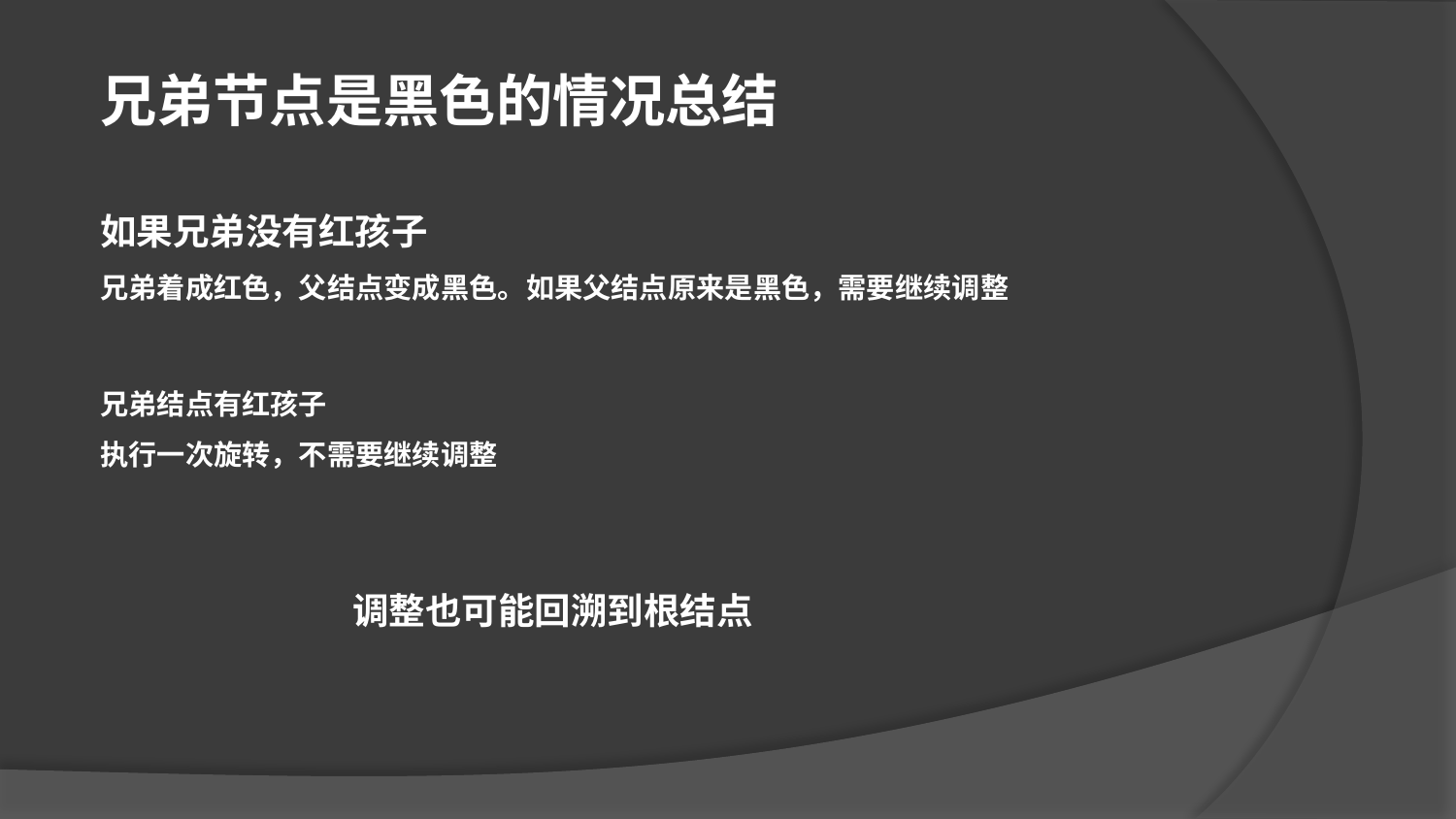

兄弟节点是黑色的情况总结
如果兄弟没有红孩子
兄弟着成红色，父结点变成黑色。如果父结点原来是黑色，需要继续调整

兄弟结点有红孩子
执行一次旋转，不需要继续调整
调整也可能回溯到根结点